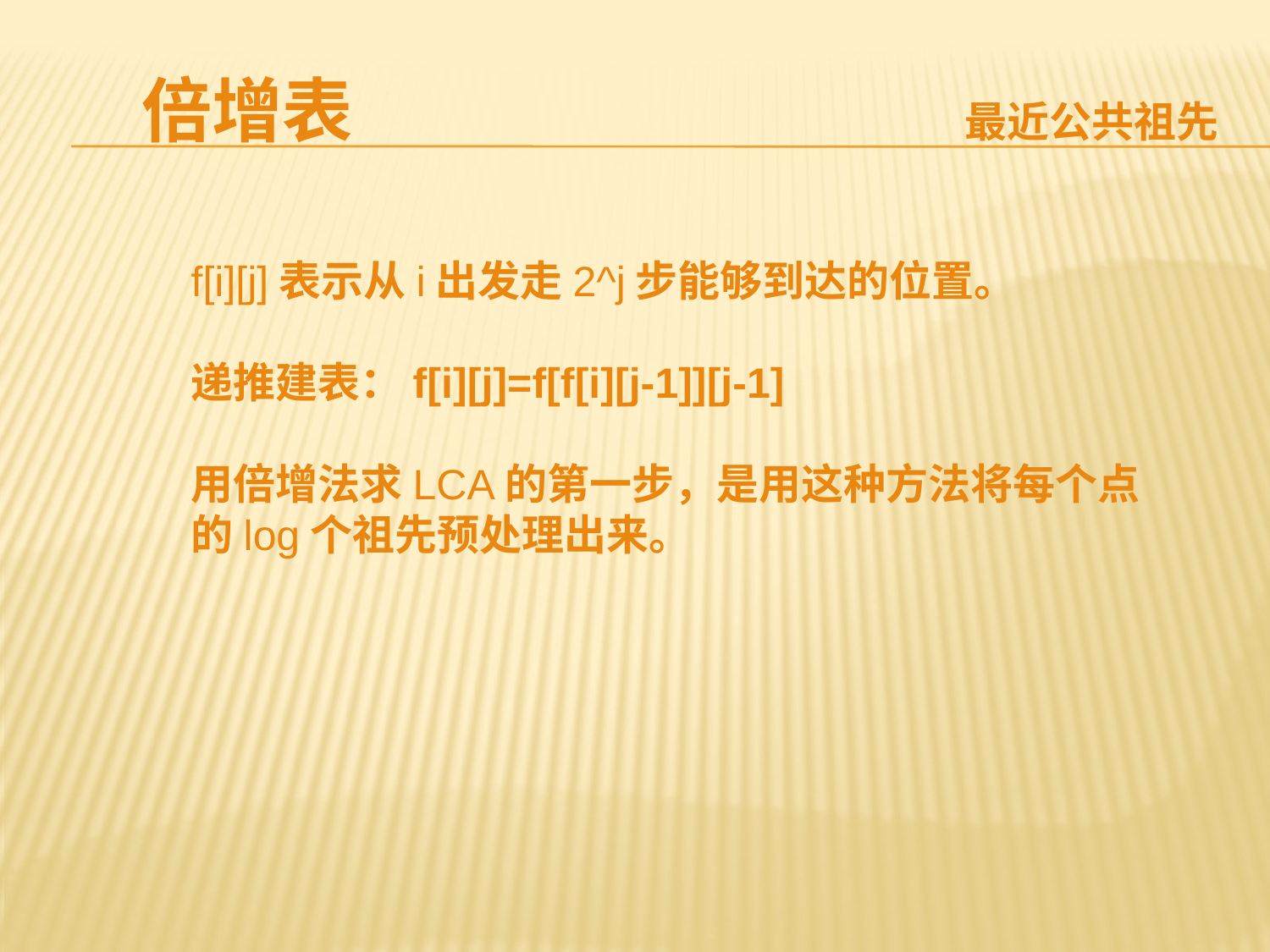

倍增表
最近公共祖先
f[i][j]表示从i出发走2^j步能够到达的位置。

递推建表：f[i][j]=f[f[i][j-1]][j-1]

用倍增法求LCA的第一步，是用这种方法将每个点的log个祖先预处理出来。